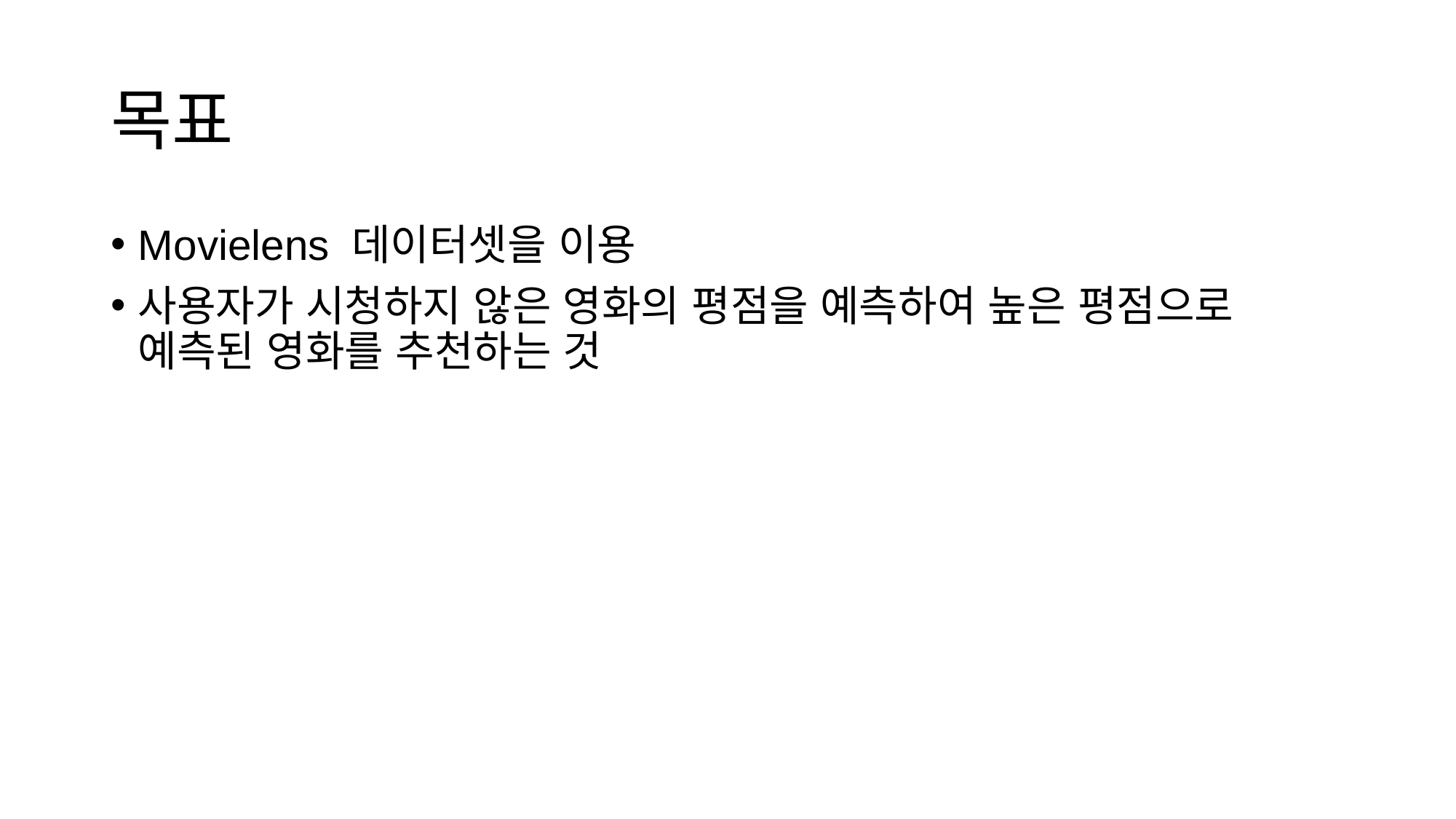

# 목표
Movielens 데이터셋을 이용
사용자가 시청하지 않은 영화의 평점을 예측하여 높은 평점으로 예측된 영화를 추천하는 것